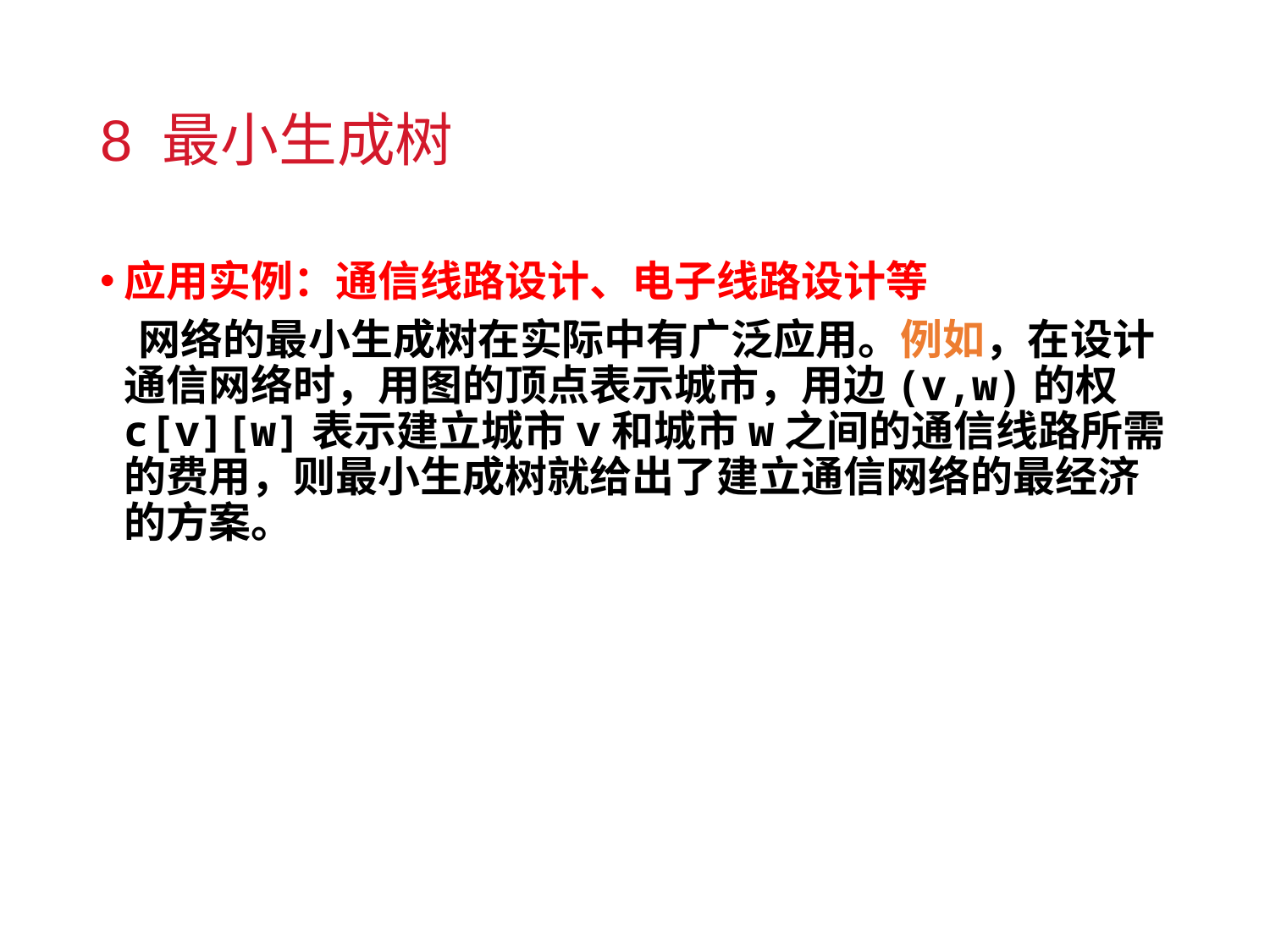

# 8 最小生成树
应用实例：通信线路设计、电子线路设计等
   网络的最小生成树在实际中有广泛应用。例如，在设计通信网络时，用图的顶点表示城市，用边(v,w)的权c[v][w]表示建立城市v和城市w之间的通信线路所需的费用，则最小生成树就给出了建立通信网络的最经济的方案。